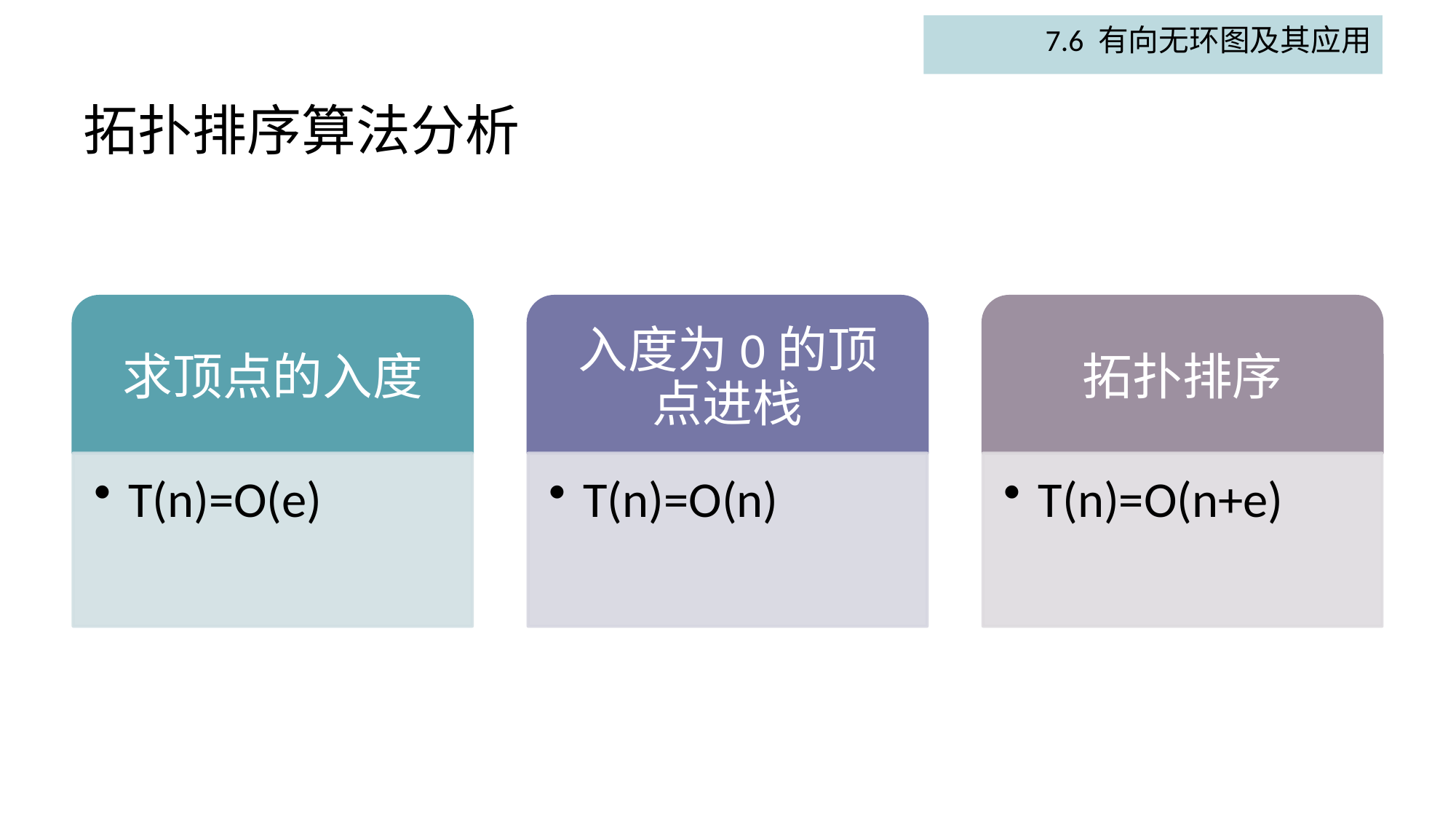

7.6 有向无环图及其应用
# 拓扑排序算法分析
求顶点的入度
T(n)=O(e)
入度为0的顶点进栈
T(n)=O(n)
拓扑排序
T(n)=O(n+e)